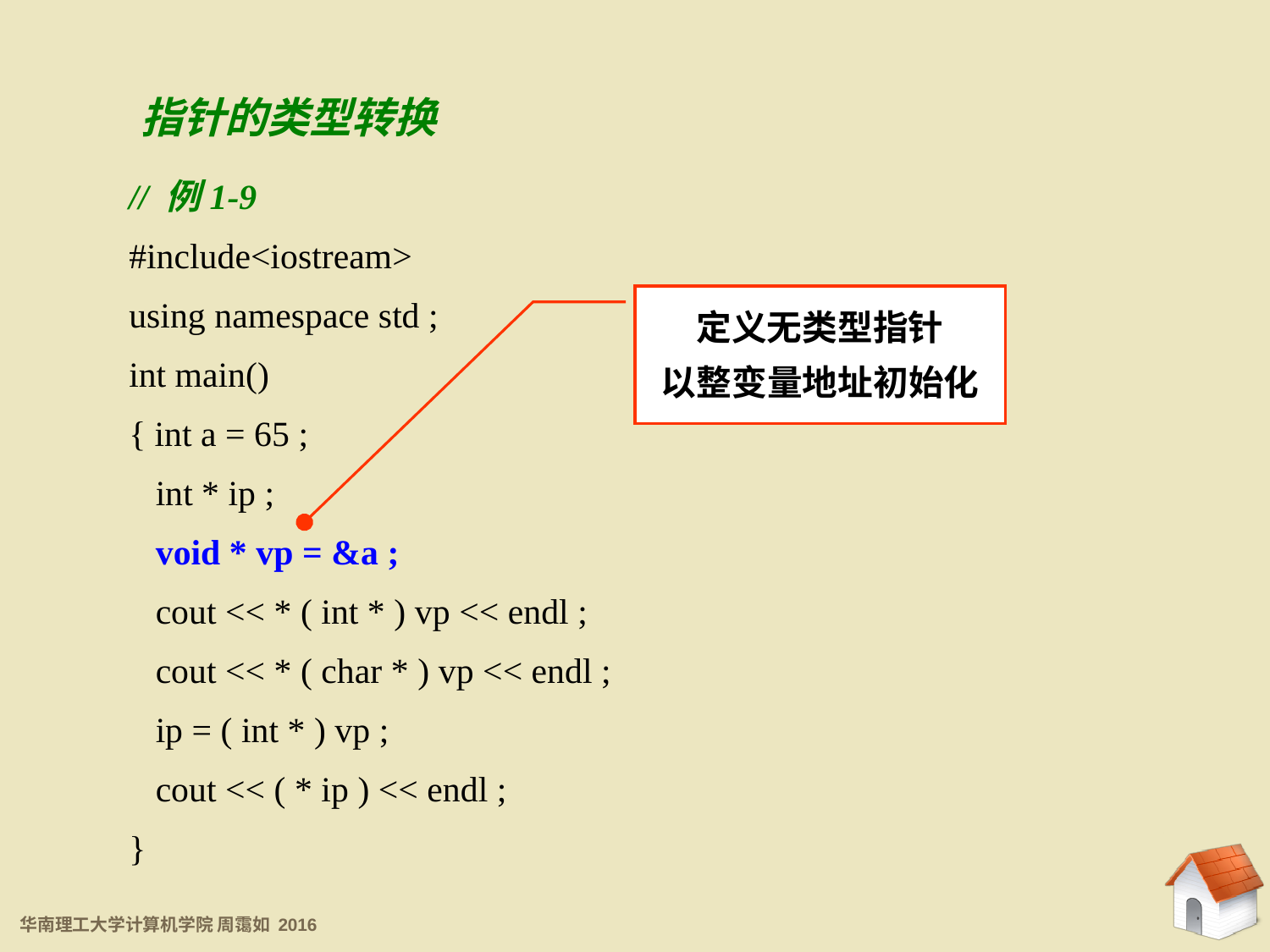

指针的类型转换
// 例1-9
#include<iostream>
using namespace std ;
int main()
{ int a = 65 ;
   int * ip ;
   void * vp = &a ;
   cout << * ( int * ) vp << endl ;
   cout << * ( char * ) vp << endl ;
   ip = ( int * ) vp ;
   cout << ( * ip ) << endl ;
}
定义无类型指针
以整变量地址初始化